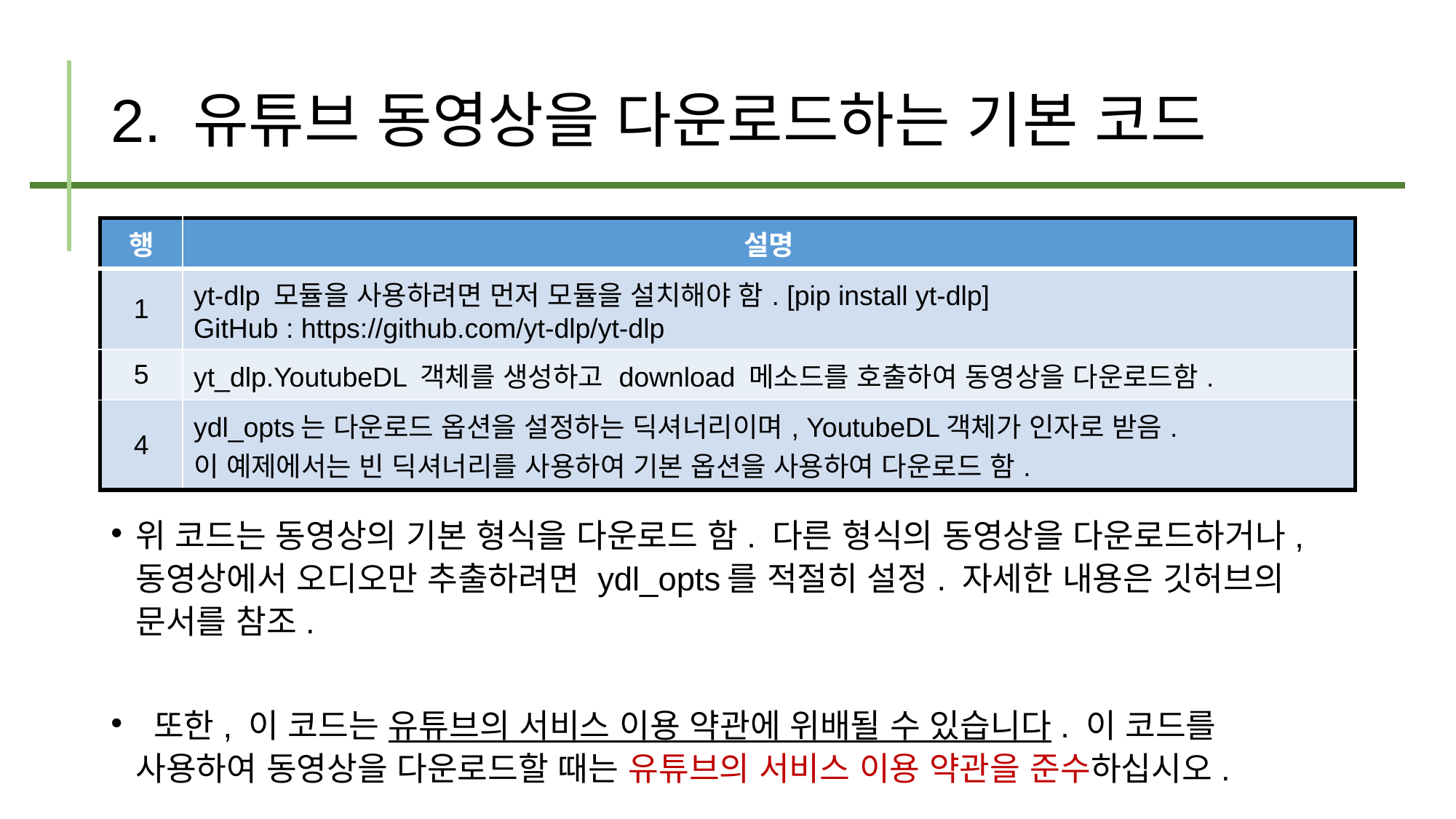

# 2. 유튜브 동영상을 다운로드하는 기본 코드
| 행 | 설명 |
| --- | --- |
| 1 | yt-dlp 모듈을 사용하려면 먼저 모듈을 설치해야 함. [pip install yt-dlp] GitHub : https://github.com/yt-dlp/yt-dlp |
| 5 | yt\_dlp.YoutubeDL 객체를 생성하고 download 메소드를 호출하여 동영상을 다운로드함. |
| 4 | ydl\_opts는 다운로드 옵션을 설정하는 딕셔너리이며, YoutubeDL객체가 인자로 받음. 이 예제에서는 빈 딕셔너리를 사용하여 기본 옵션을 사용하여 다운로드 함. |
위 코드는 동영상의 기본 형식을 다운로드 함. 다른 형식의 동영상을 다운로드하거나, 동영상에서 오디오만 추출하려면 ydl_opts를 적절히 설정. 자세한 내용은 깃허브의 문서를 참조.

 또한, 이 코드는 유튜브의 서비스 이용 약관에 위배될 수 있습니다. 이 코드를 사용하여 동영상을 다운로드할 때는 유튜브의 서비스 이용 약관을 준수하십시오.